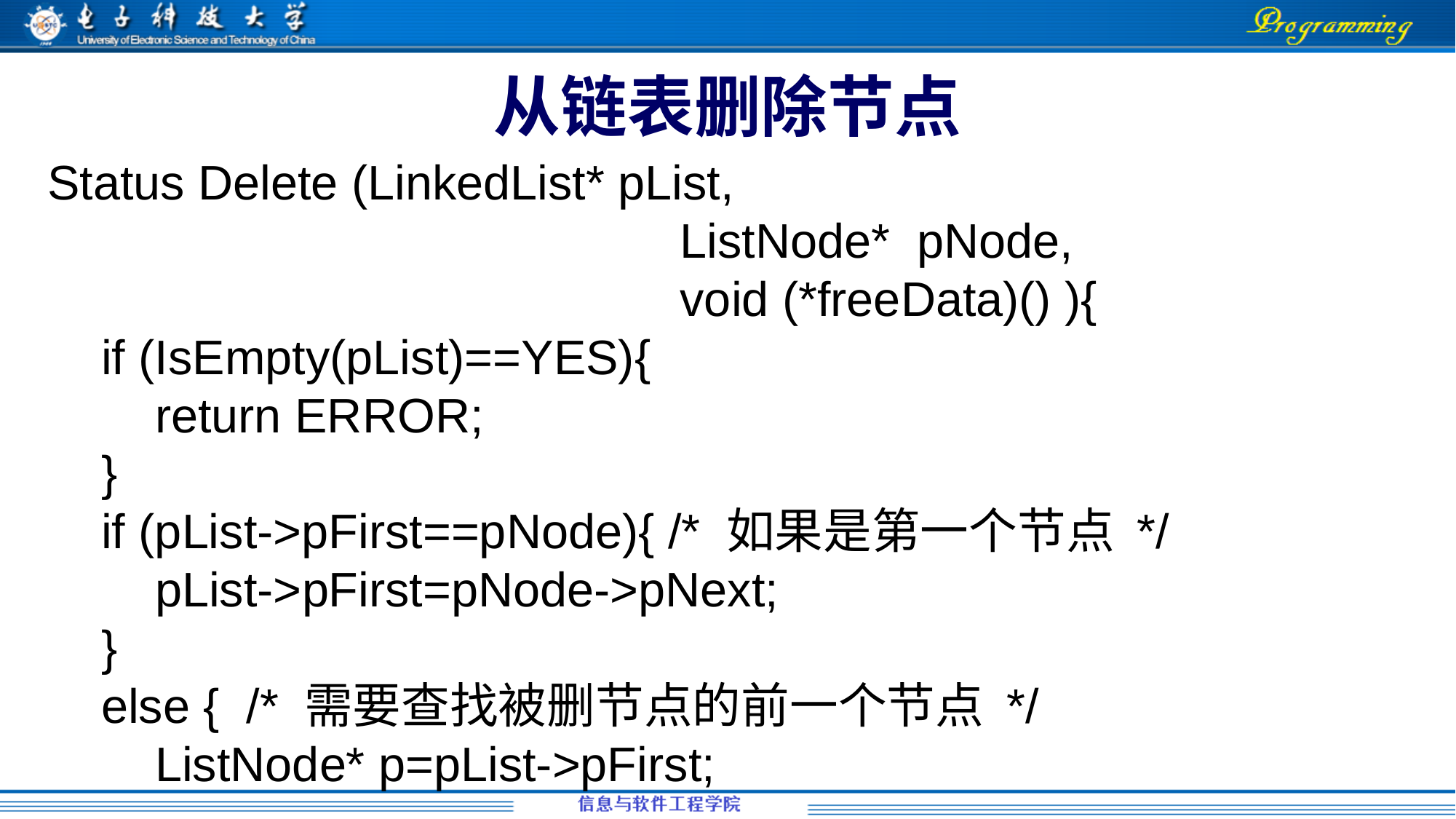

# 从链表删除节点
Status Delete (LinkedList* pList,
                                               ListNode*  pNode,
                                               void (*freeData)() ){
    if (IsEmpty(pList)==YES){
        return ERROR;
    }
    if (pList->pFirst==pNode){ /* 如果是第一个节点 */
        pList->pFirst=pNode->pNext;
    }
    else {  /* 需要查找被删节点的前一个节点 */
        ListNode* p=pList->pFirst;